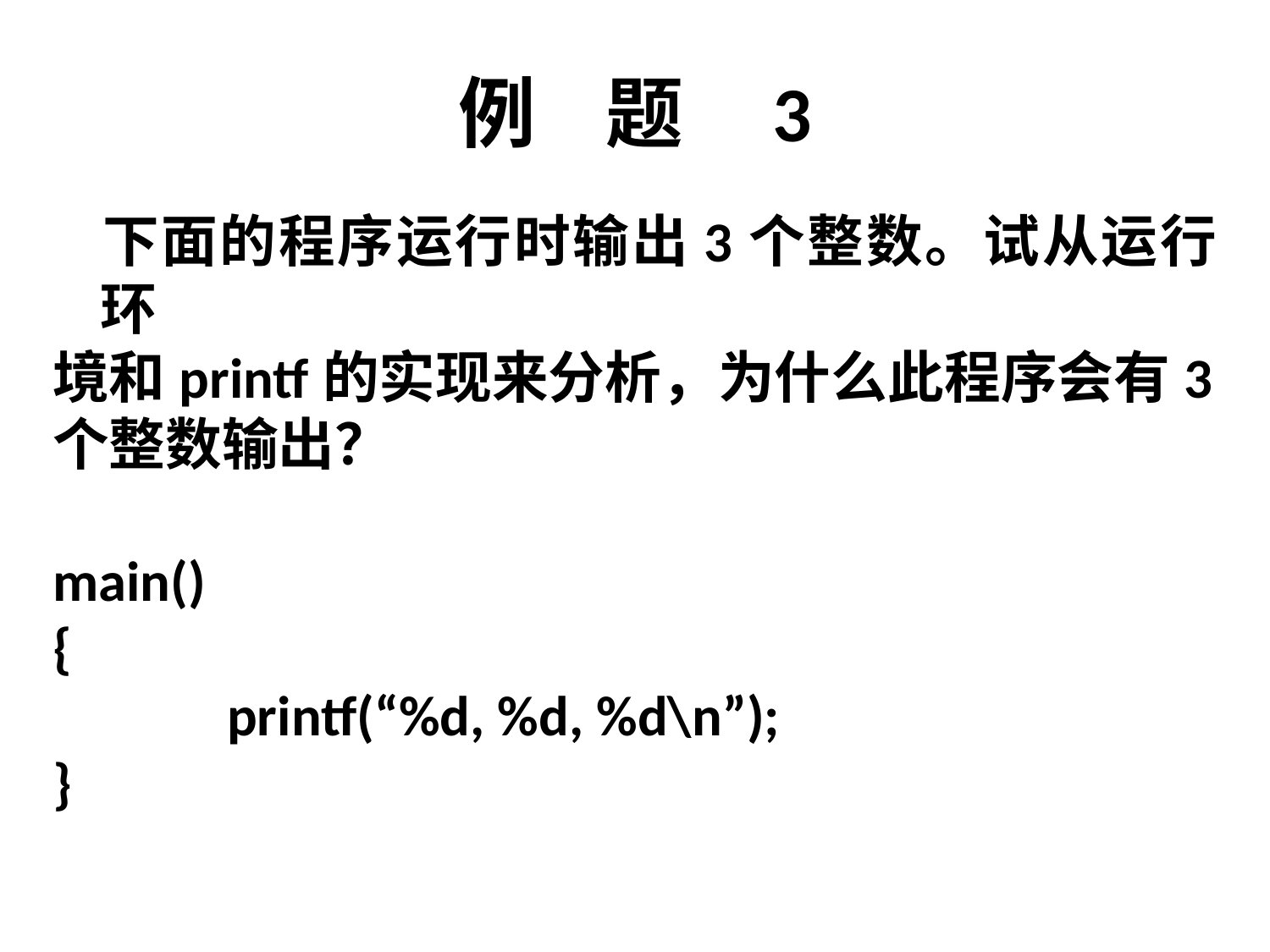

# 例    题    3
	下面的程序运行时输出3个整数。试从运行环
境和printf的实现来分析，为什么此程序会有3
个整数输出？

main()
{
		printf(“%d, %d, %d\n”);
}